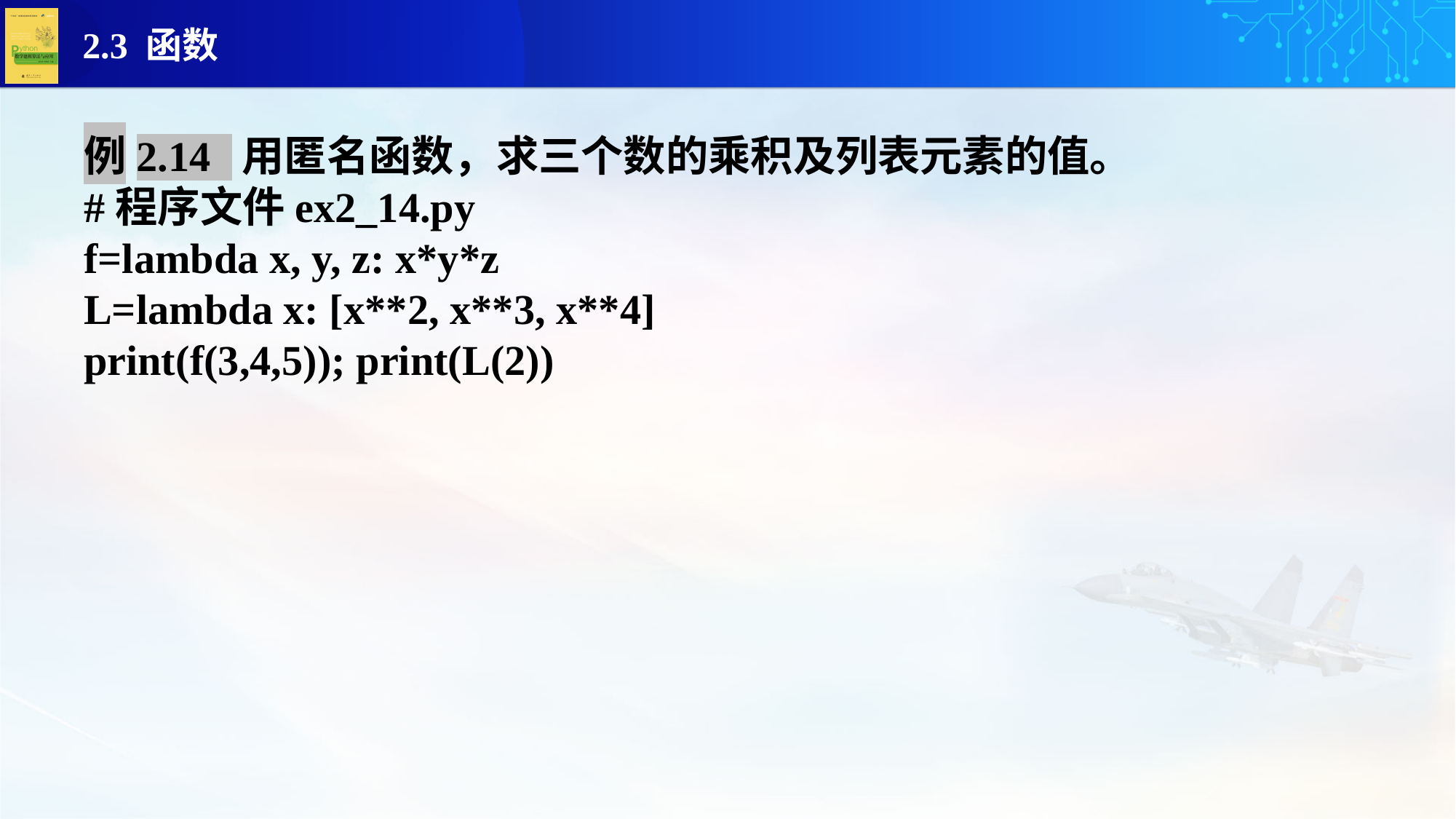

例2.14  用匿名函数，求三个数的乘积及列表元素的值。
#程序文件ex2_14.py
f=lambda x, y, z: x*y*z
L=lambda x: [x**2, x**3, x**4]
print(f(3,4,5)); print(L(2))